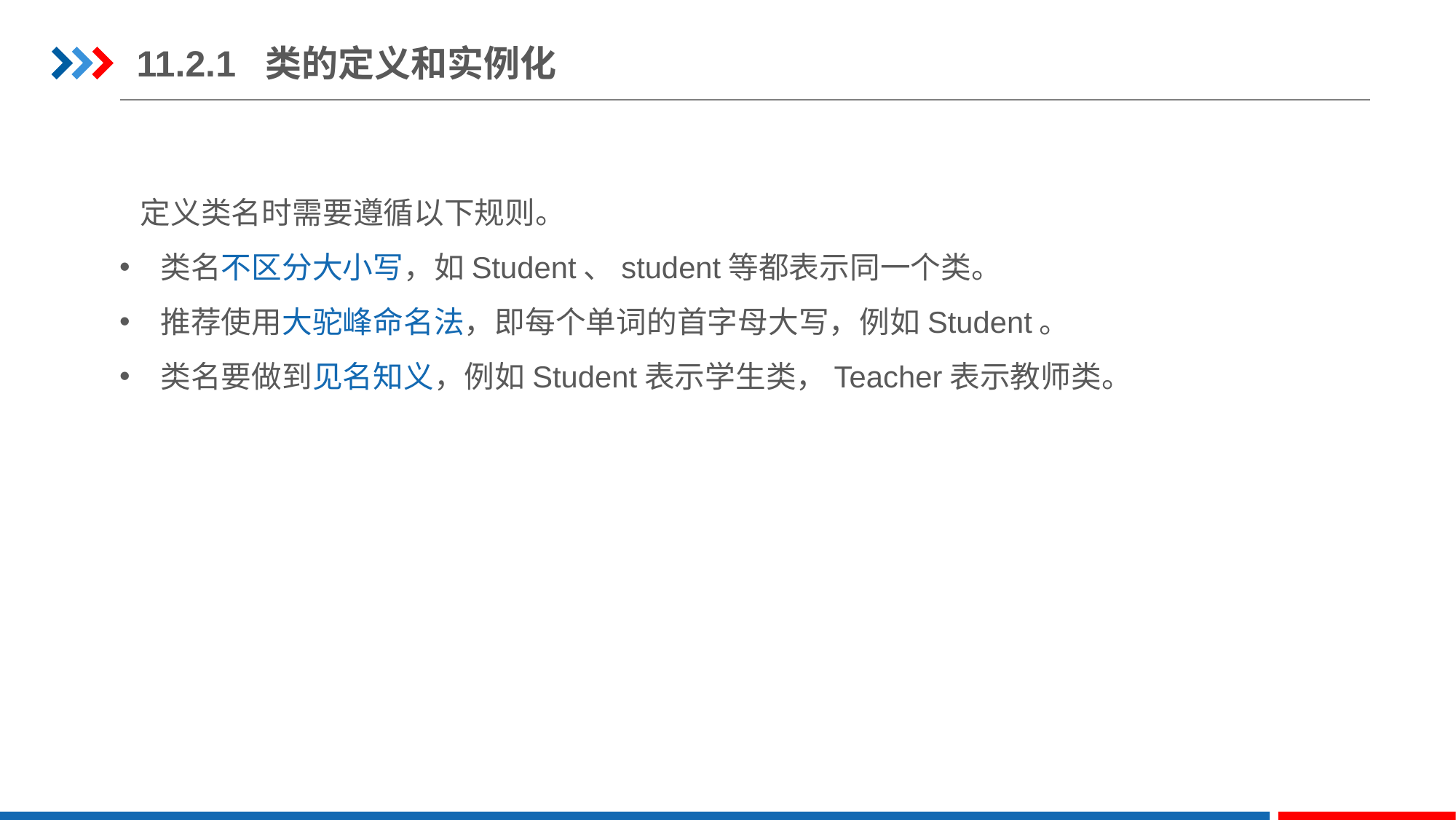

11.2.1  类的定义和实例化
  定义类名时需要遵循以下规则。
类名不区分大小写，如Student、student等都表示同一个类。
推荐使用大驼峰命名法，即每个单词的首字母大写，例如Student。
类名要做到见名知义，例如Student表示学生类，Teacher表示教师类。